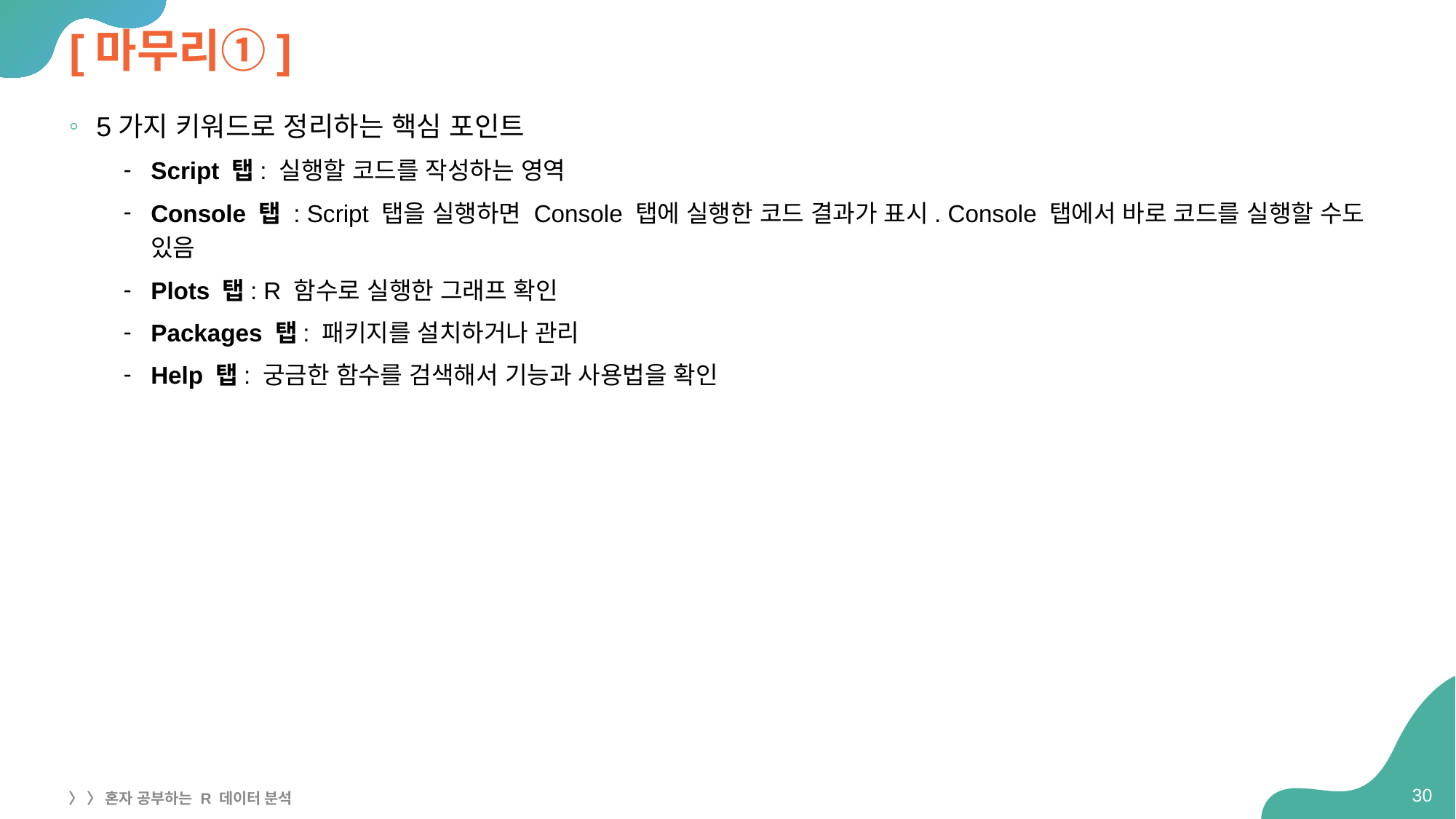

# [마무리①]
5가지 키워드로 정리하는 핵심 포인트
Script 탭: 실행할 코드를 작성하는 영역
Console 탭 : Script 탭을 실행하면 Console 탭에 실행한 코드 결과가 표시. Console 탭에서 바로 코드를 실행할 수도 있음
Plots 탭: R 함수로 실행한 그래프 확인
Packages 탭: 패키지를 설치하거나 관리
Help 탭: 궁금한 함수를 검색해서 기능과 사용법을 확인
30
〉 〉 혼자 공부하는 R 데이터 분석